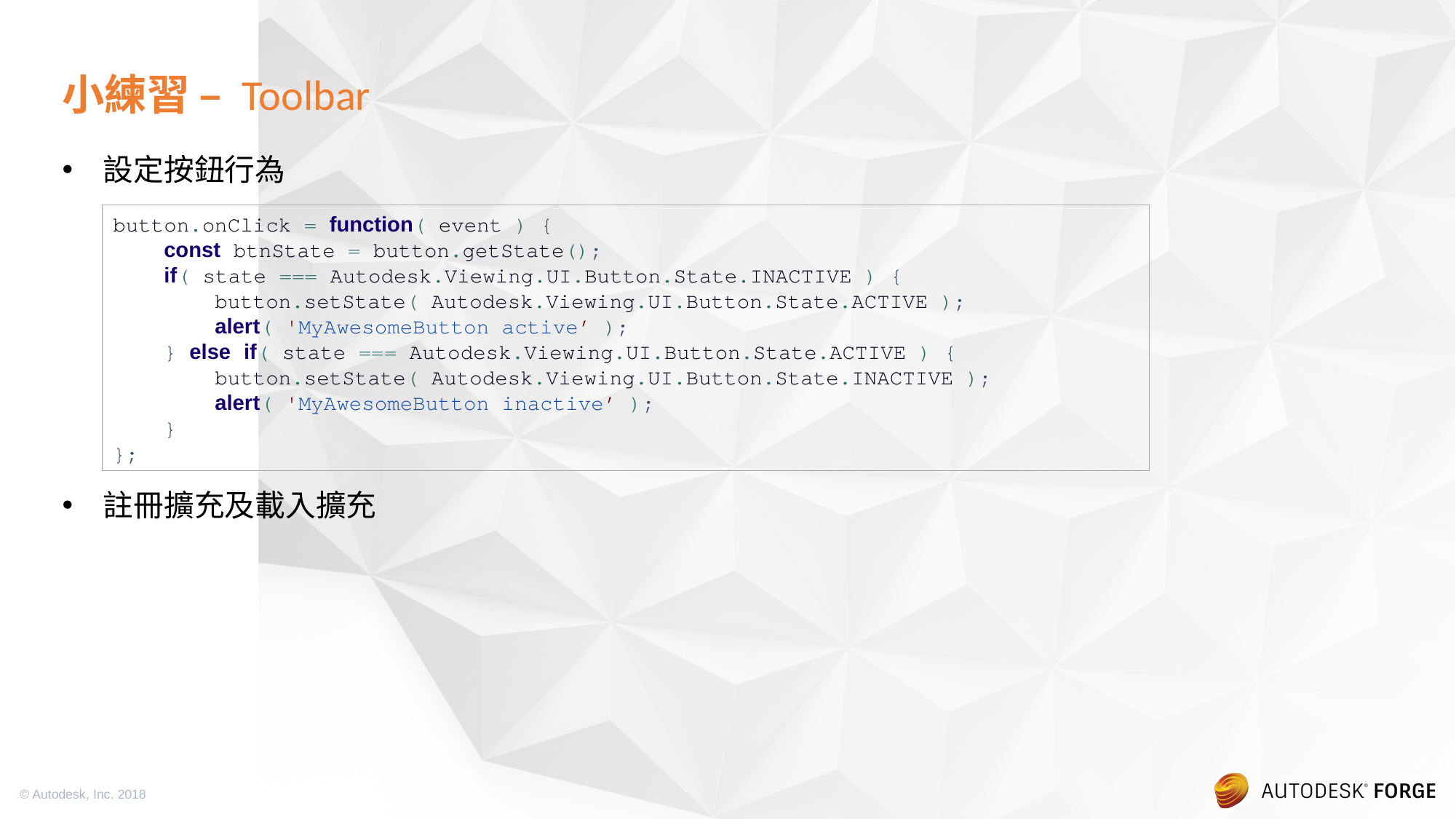

# 小練習 – Toolbar
設定按鈕行為

註冊擴充及載入擴充

button.onClick = function( event ) {
    const btnState = button.getState();
    if( state === Autodesk.Viewing.UI.Button.State.INACTIVE ) {
        button.setState( Autodesk.Viewing.UI.Button.State.ACTIVE );
        alert( 'MyAwesomeButton active’ );
    } else if( state === Autodesk.Viewing.UI.Button.State.ACTIVE ) {
        button.setState( Autodesk.Viewing.UI.Button.State.INACTIVE );
        alert( 'MyAwesomeButton inactive’ );
    }
};